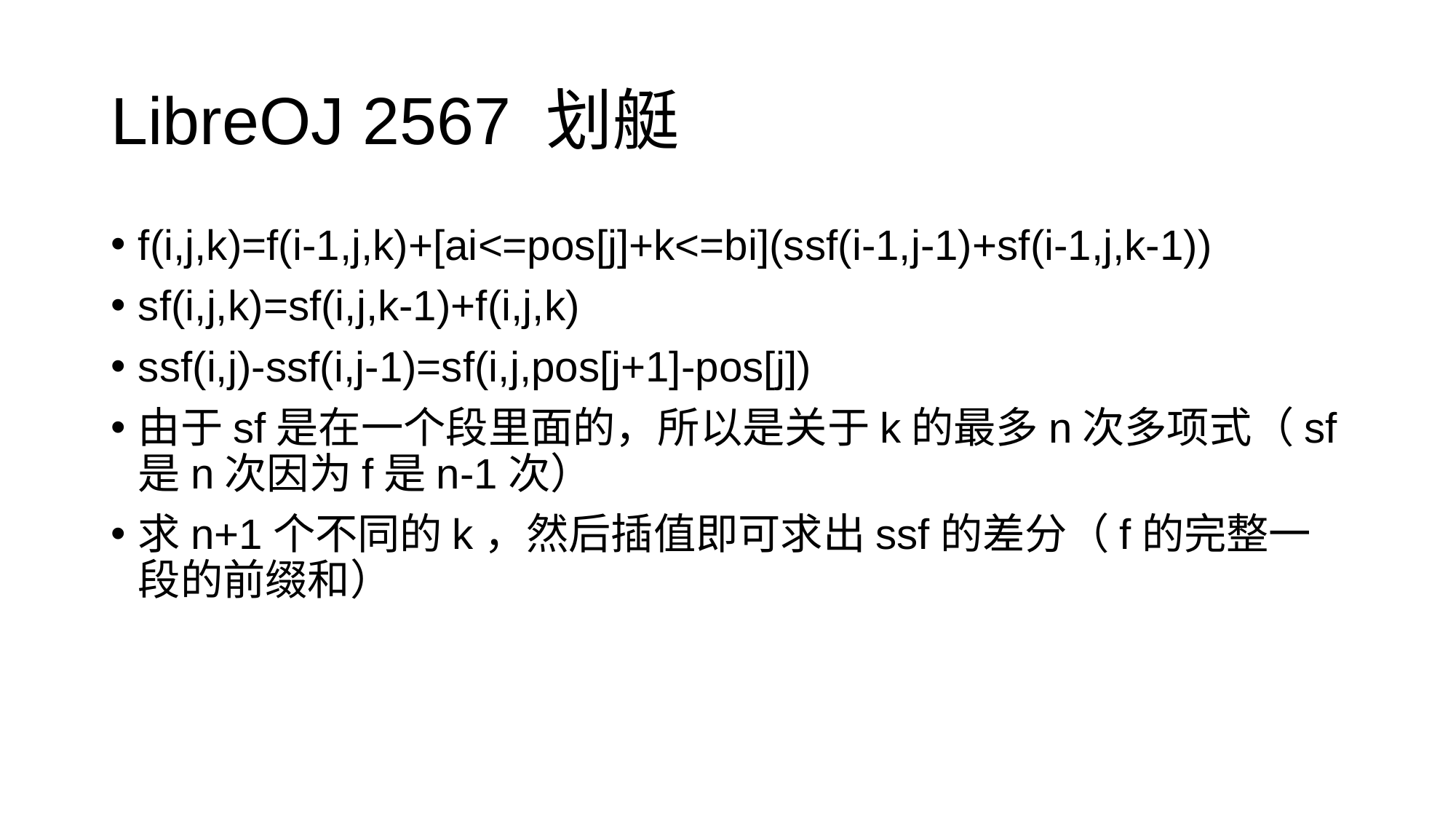

# LibreOJ 2567 划艇
f(i,j,k)=f(i-1,j,k)+[ai<=pos[j]+k<=bi](ssf(i-1,j-1)+sf(i-1,j,k-1))
sf(i,j,k)=sf(i,j,k-1)+f(i,j,k)
ssf(i,j)-ssf(i,j-1)=sf(i,j,pos[j+1]-pos[j])
由于sf是在一个段里面的，所以是关于k的最多n次多项式（sf是n次因为f是n-1次）
求n+1个不同的k，然后插值即可求出ssf的差分（f的完整一段的前缀和）